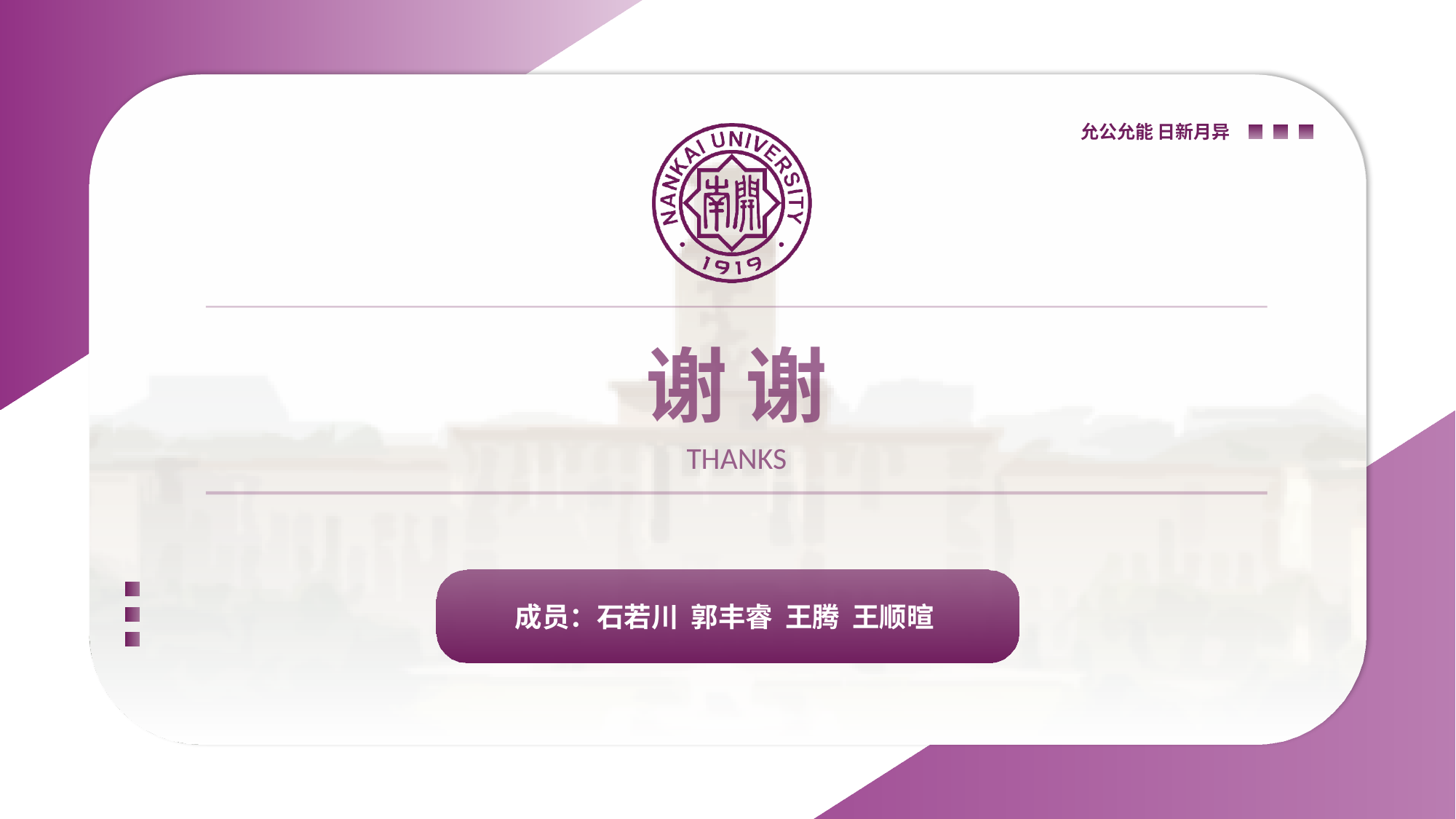

谢 谢
THANKS
成员：石若川  郭丰睿  王腾  王顺暄